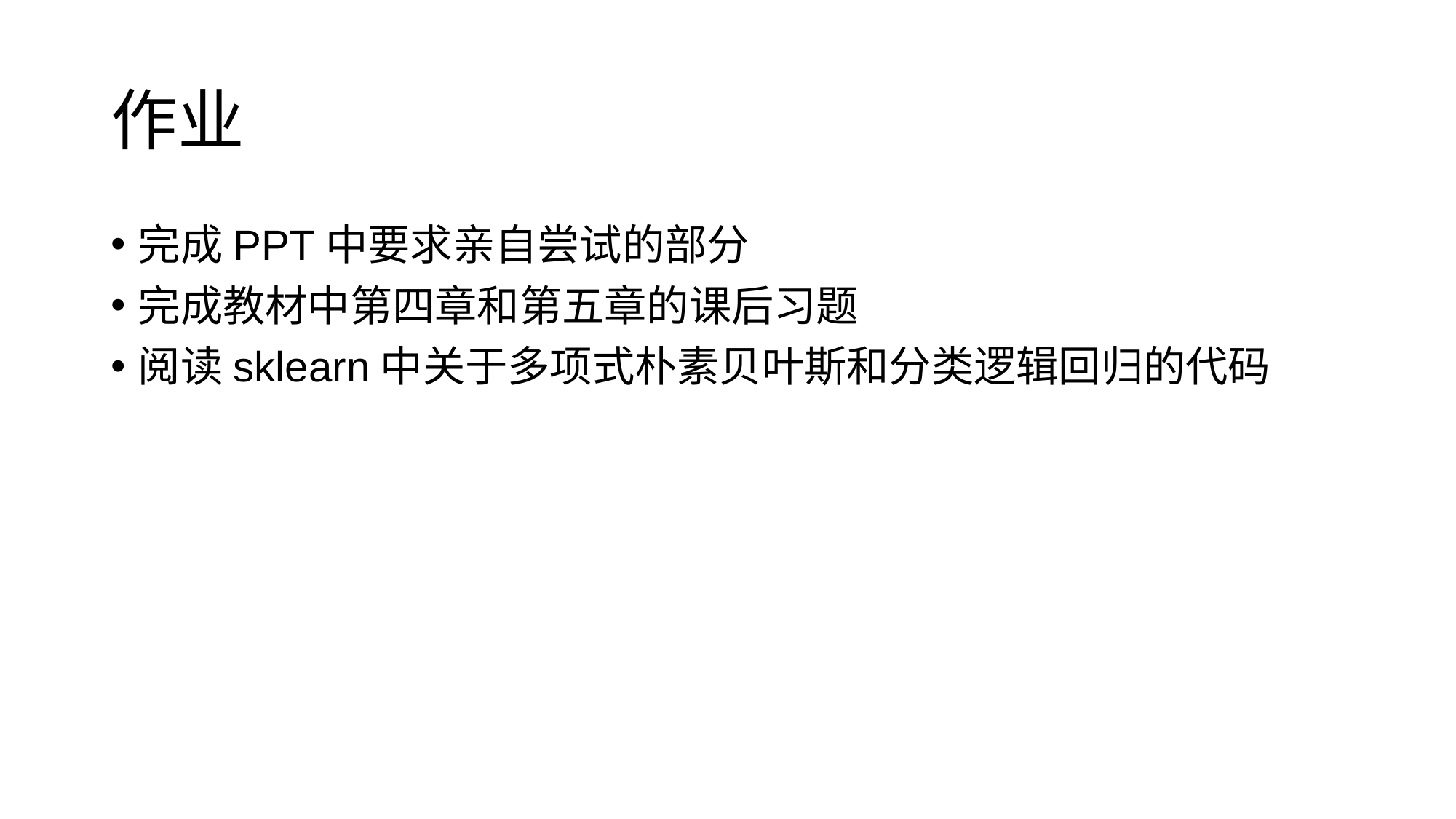

# 作业
完成PPT中要求亲自尝试的部分
完成教材中第四章和第五章的课后习题
阅读sklearn中关于多项式朴素贝叶斯和分类逻辑回归的代码